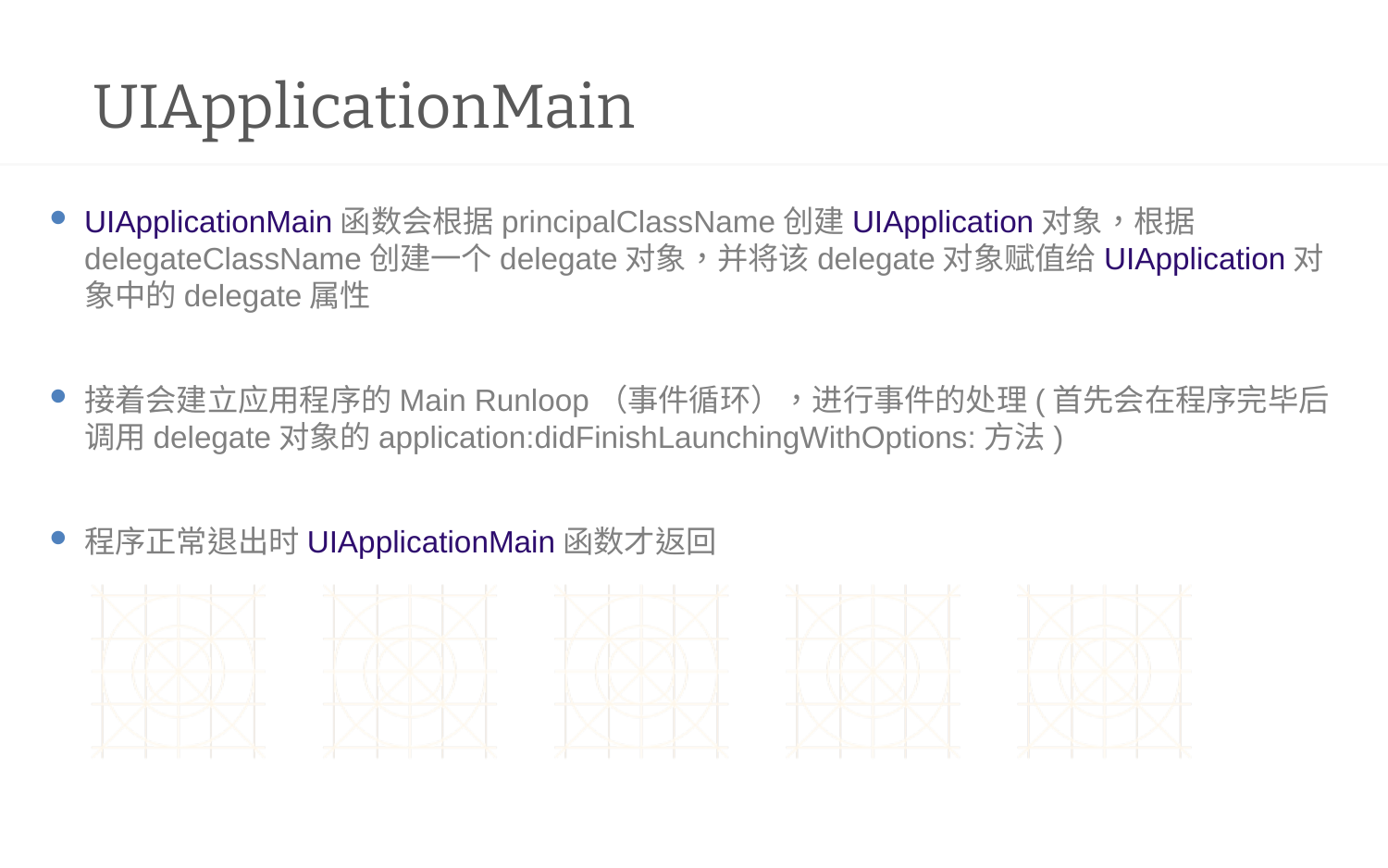

# UIApplicationMain
UIApplicationMain函数会根据principalClassName创建UIApplication对象，根据delegateClassName创建一个delegate对象，并将该delegate对象赋值给UIApplication对象中的delegate属性

接着会建立应用程序的Main Runloop（事件循环），进行事件的处理(首先会在程序完毕后调用delegate对象的application:didFinishLaunchingWithOptions:方法)

程序正常退出时UIApplicationMain函数才返回